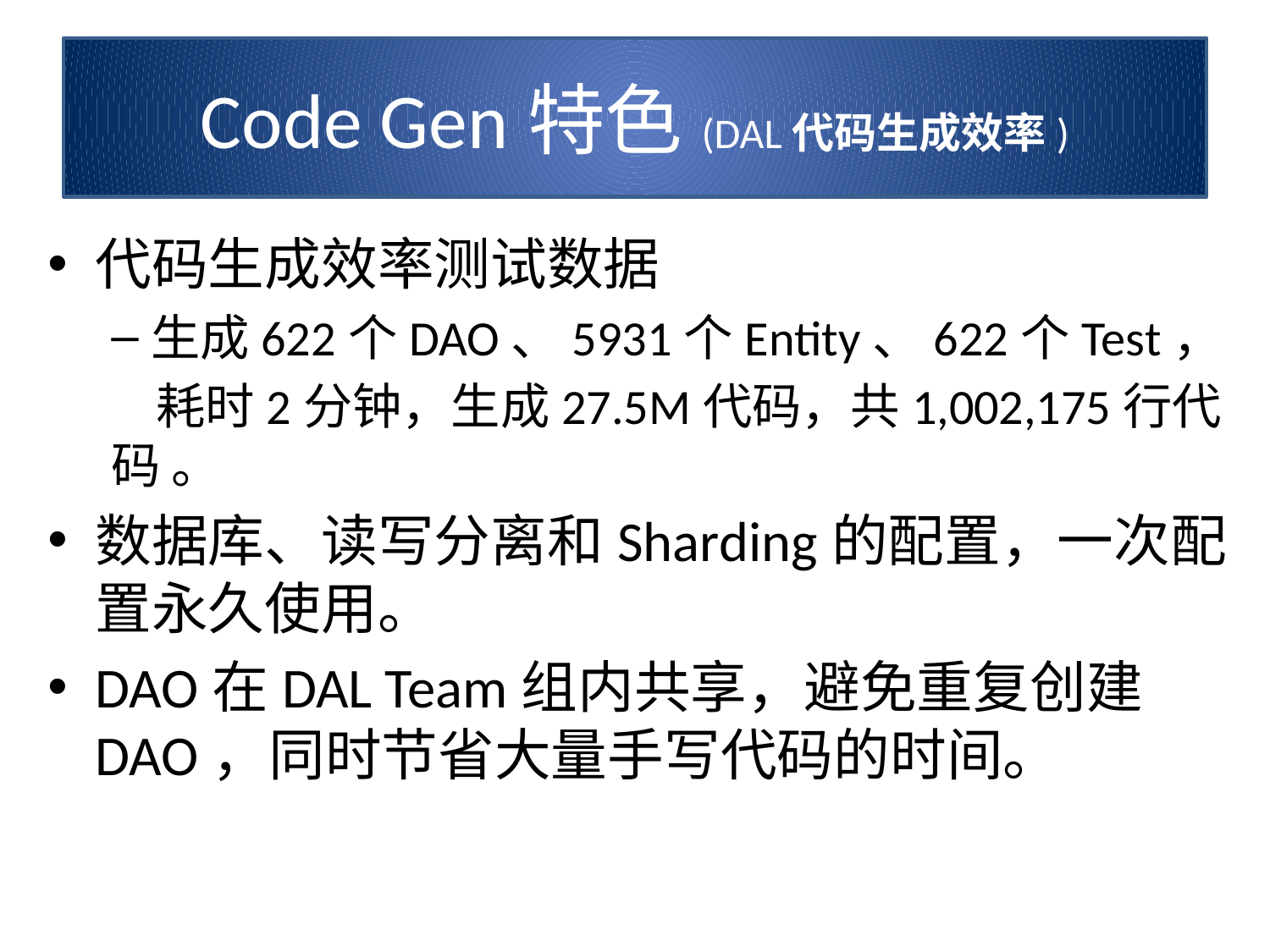

# Code Gen特色(DAL代码生成效率)
代码生成效率测试数据
生成622个DAO、5931个Entity、622个Test，
   耗时2分钟，生成27.5M代码，共1,002,175行代码 。
数据库、读写分离和Sharding的配置，一次配置永久使用。
DAO在DAL Team组内共享，避免重复创建DAO，同时节省大量手写代码的时间。